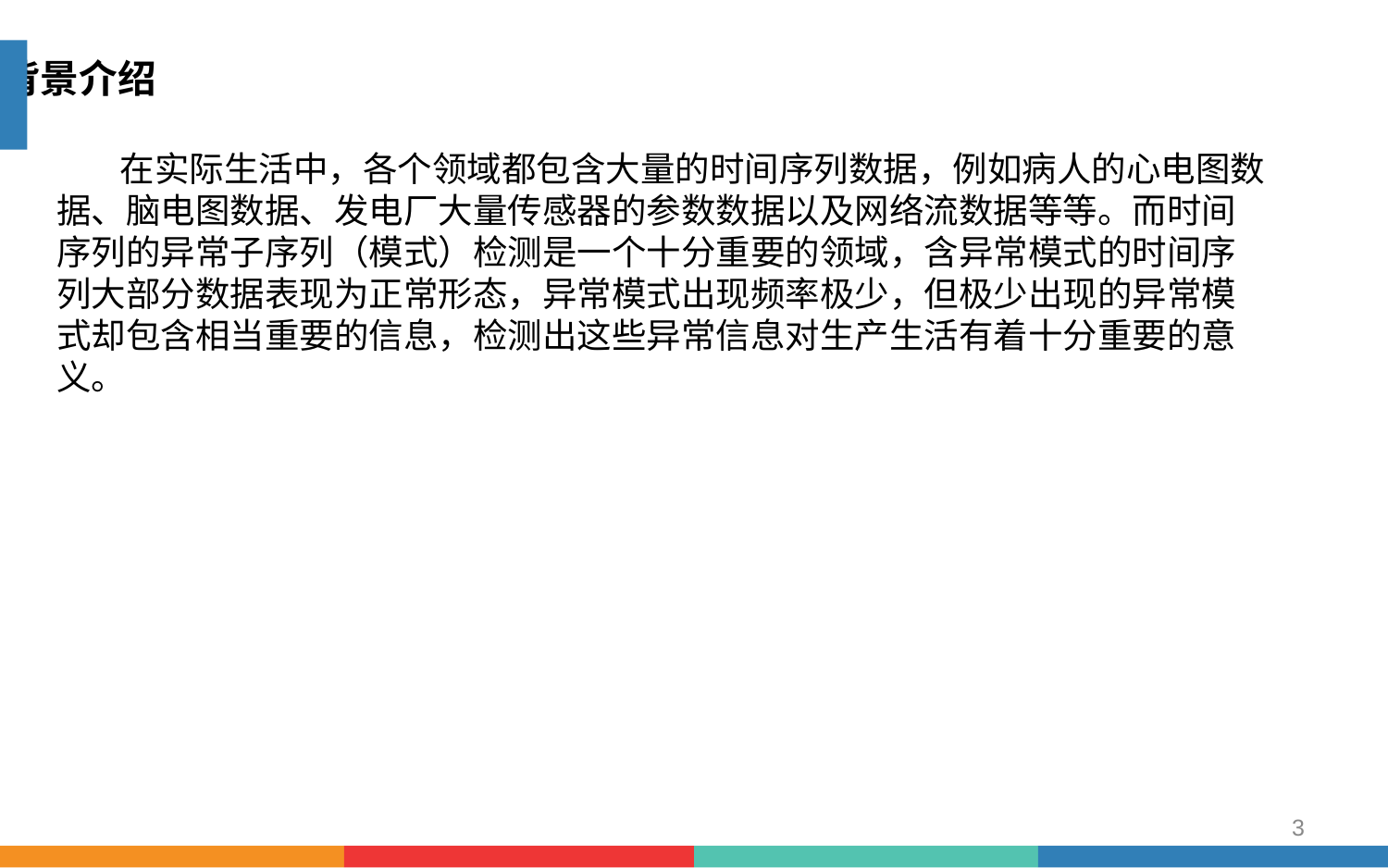

背景介绍
       在实际生活中，各个领域都包含大量的时间序列数据，例如病人的心电图数据、脑电图数据、发电厂大量传感器的参数数据以及网络流数据等等。而时间序列的异常子序列（模式）检测是一个十分重要的领域，含异常模式的时间序列大部分数据表现为正常形态，异常模式出现频率极少，但极少出现的异常模式却包含相当重要的信息，检测出这些异常信息对生产生活有着十分重要的意义。

3